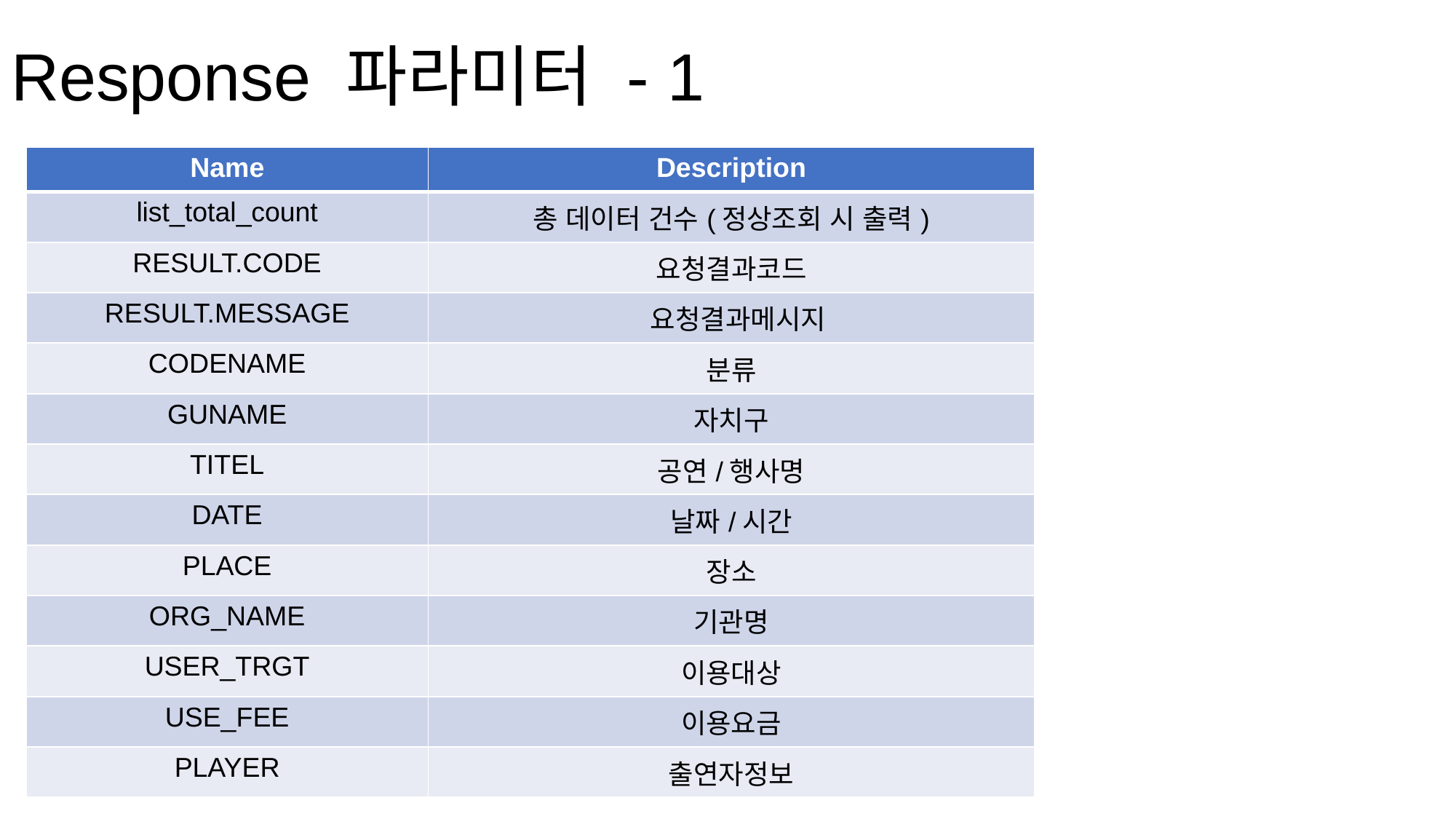

# Response 파라미터 - 1
| Name | Description |
| --- | --- |
| list\_total\_count | 총 데이터 건수(정상조회 시 출력) |
| RESULT.CODE | 요청결과코드 |
| RESULT.MESSAGE | 요청결과메시지 |
| CODENAME | 분류 |
| GUNAME | 자치구 |
| TITEL | 공연/행사명 |
| DATE | 날짜/시간 |
| PLACE | 장소 |
| ORG\_NAME | 기관명 |
| USER\_TRGT | 이용대상 |
| USE\_FEE | 이용요금 |
| PLAYER | 출연자정보 |